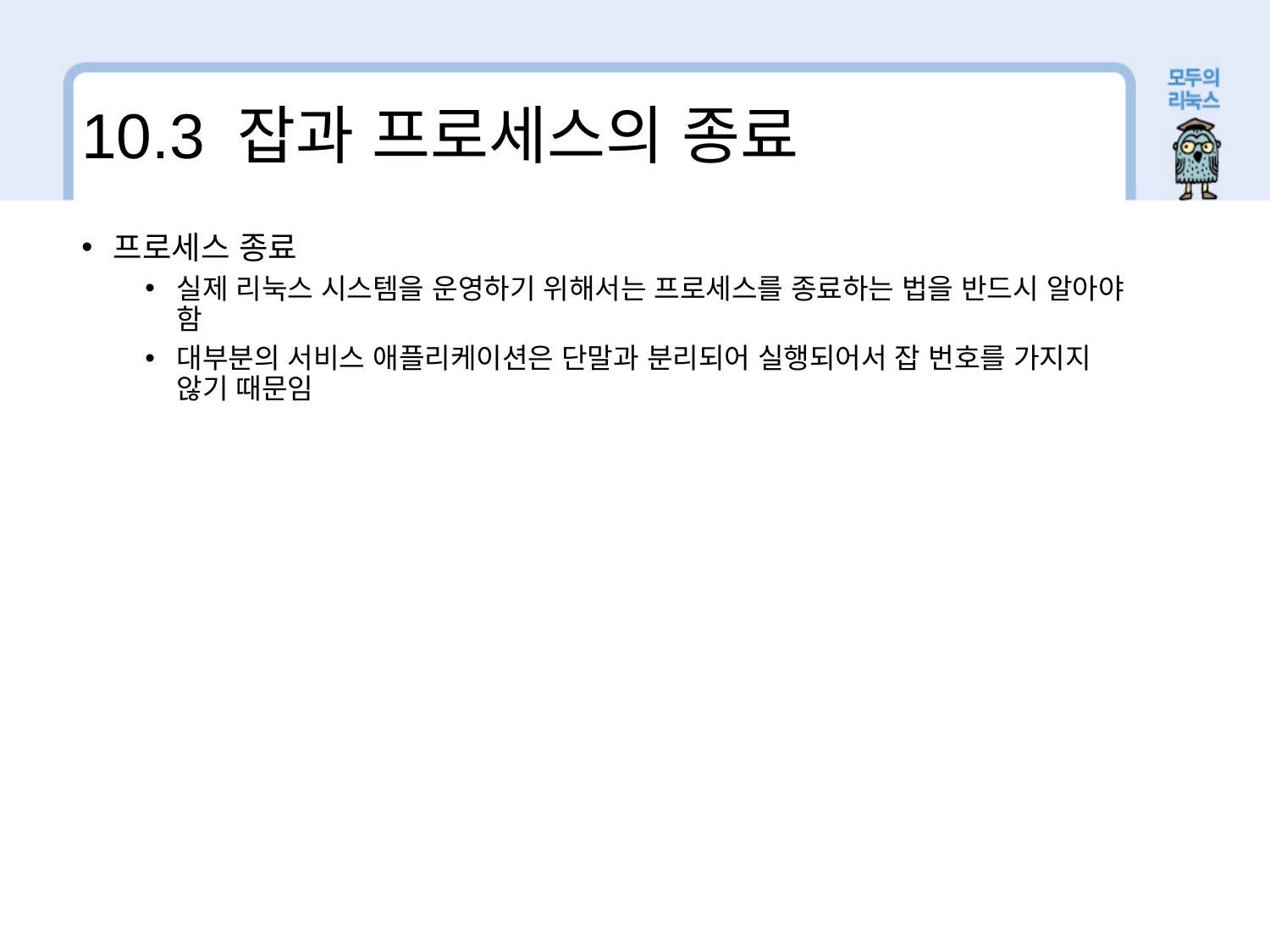

10.3 잡과 프로세스의 종료
프로세스 종료
실제 리눅스 시스템을 운영하기 위해서는 프로세스를 종료하는 법을 반드시 알아야 함
대부분의 서비스 애플리케이션은 단말과 분리되어 실행되어서 잡 번호를 가지지 않기 때문임